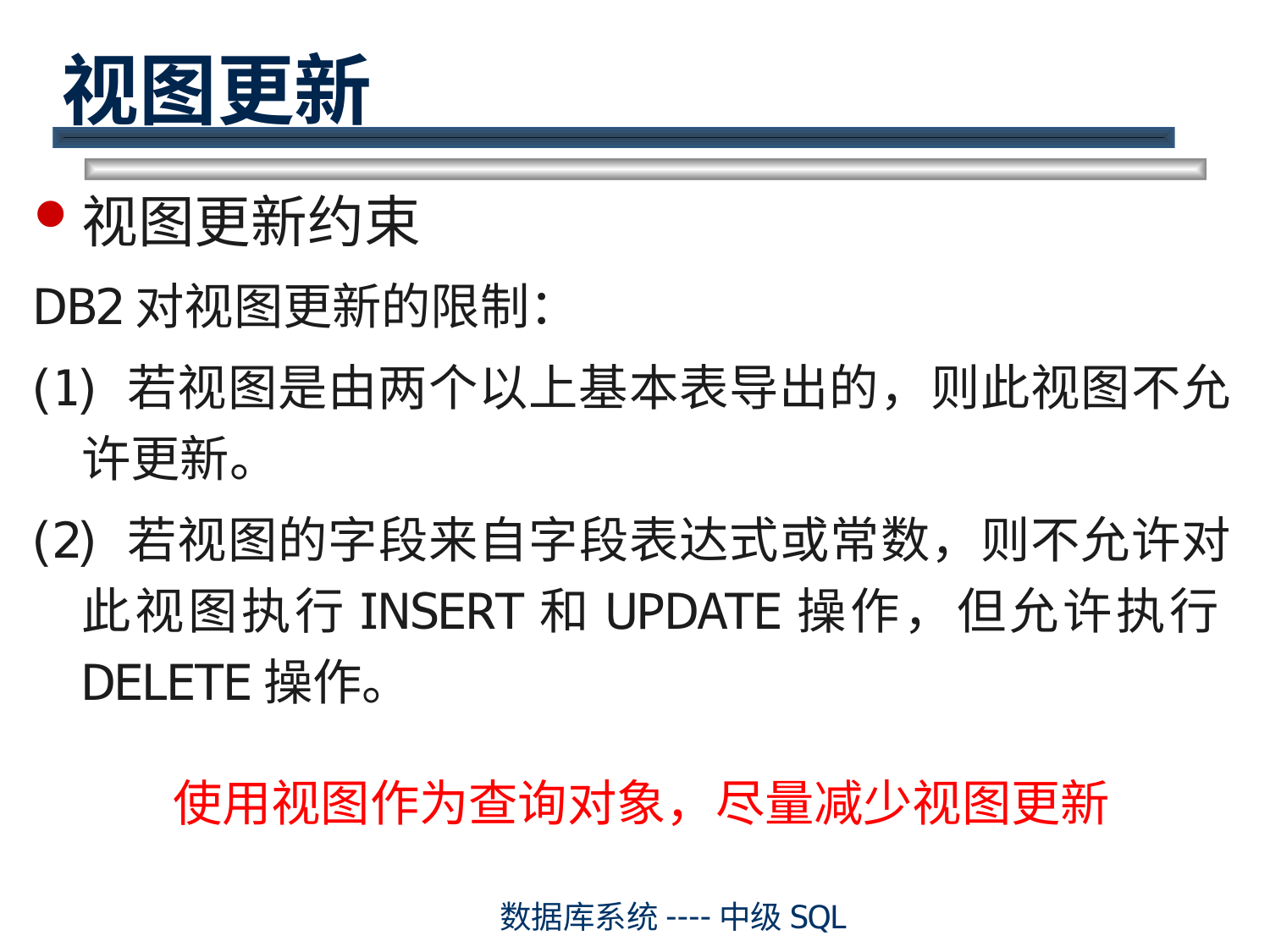

# 视图更新
视图更新约束
DB2对视图更新的限制：
(1) 若视图是由两个以上基本表导出的，则此视图不允许更新。
(2) 若视图的字段来自字段表达式或常数，则不允许对此视图执行INSERT和UPDATE操作，但允许执行DELETE操作。
使用视图作为查询对象，尽量减少视图更新
数据库系统----中级SQL